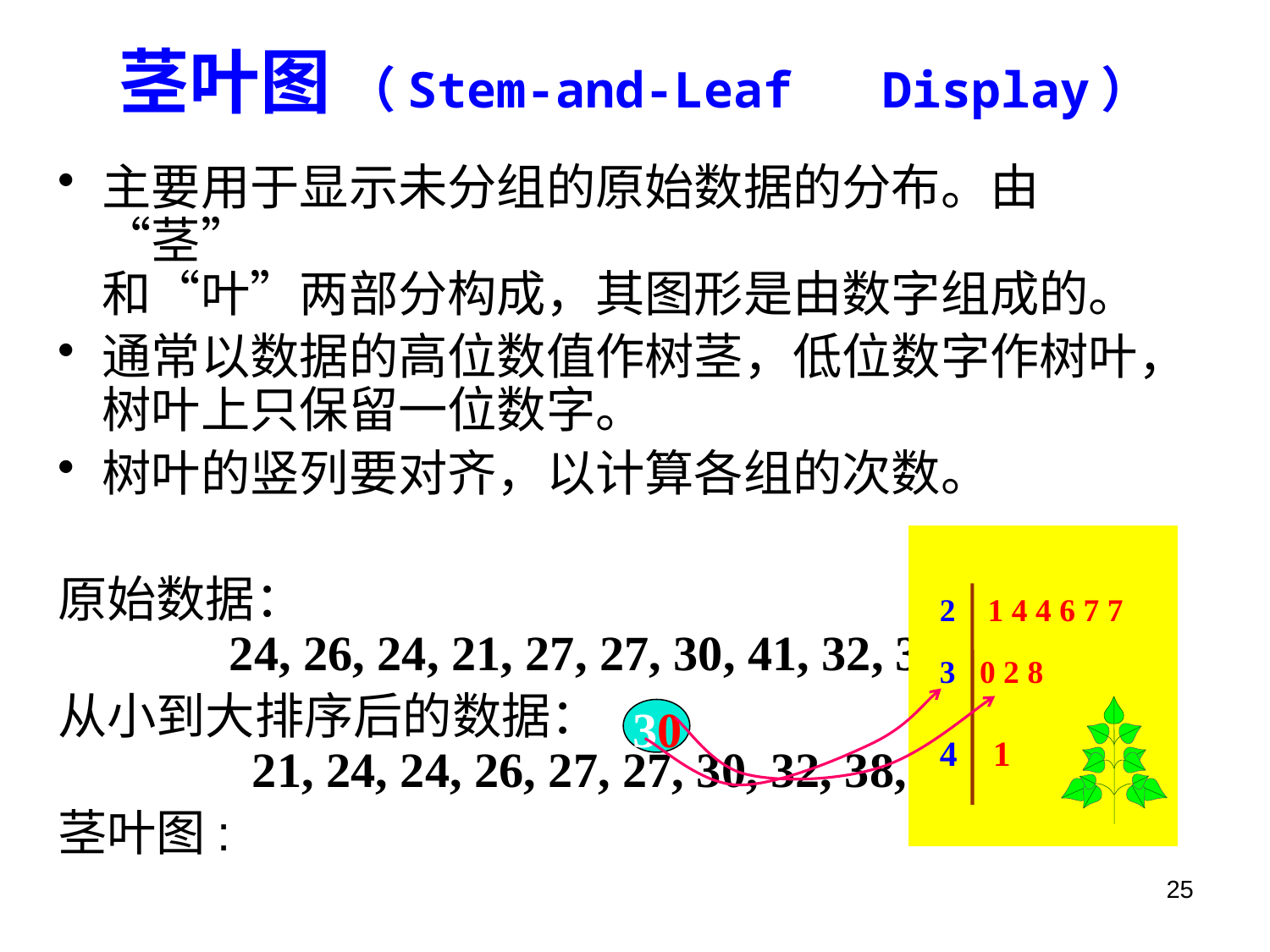

# 茎叶图 （Stem-and-Leaf   Display）
主要用于显示未分组的原始数据的分布。由“茎”
和“叶”两部分构成，其图形是由数字组成的。
通常以数据的高位数值作树茎，低位数字作树叶，树叶上只保留一位数字。
树叶的竖列要对齐，以计算各组的次数。

原始数据：
	24, 26, 24, 21, 27, 27, 30, 41, 32, 38
从小到大排序后的数据：
	 21, 24, 24, 26, 27, 27, 30, 32, 38, 41
茎叶图:

2    1 4 4 6 7 7

3   0 2 8

30

4    1

25